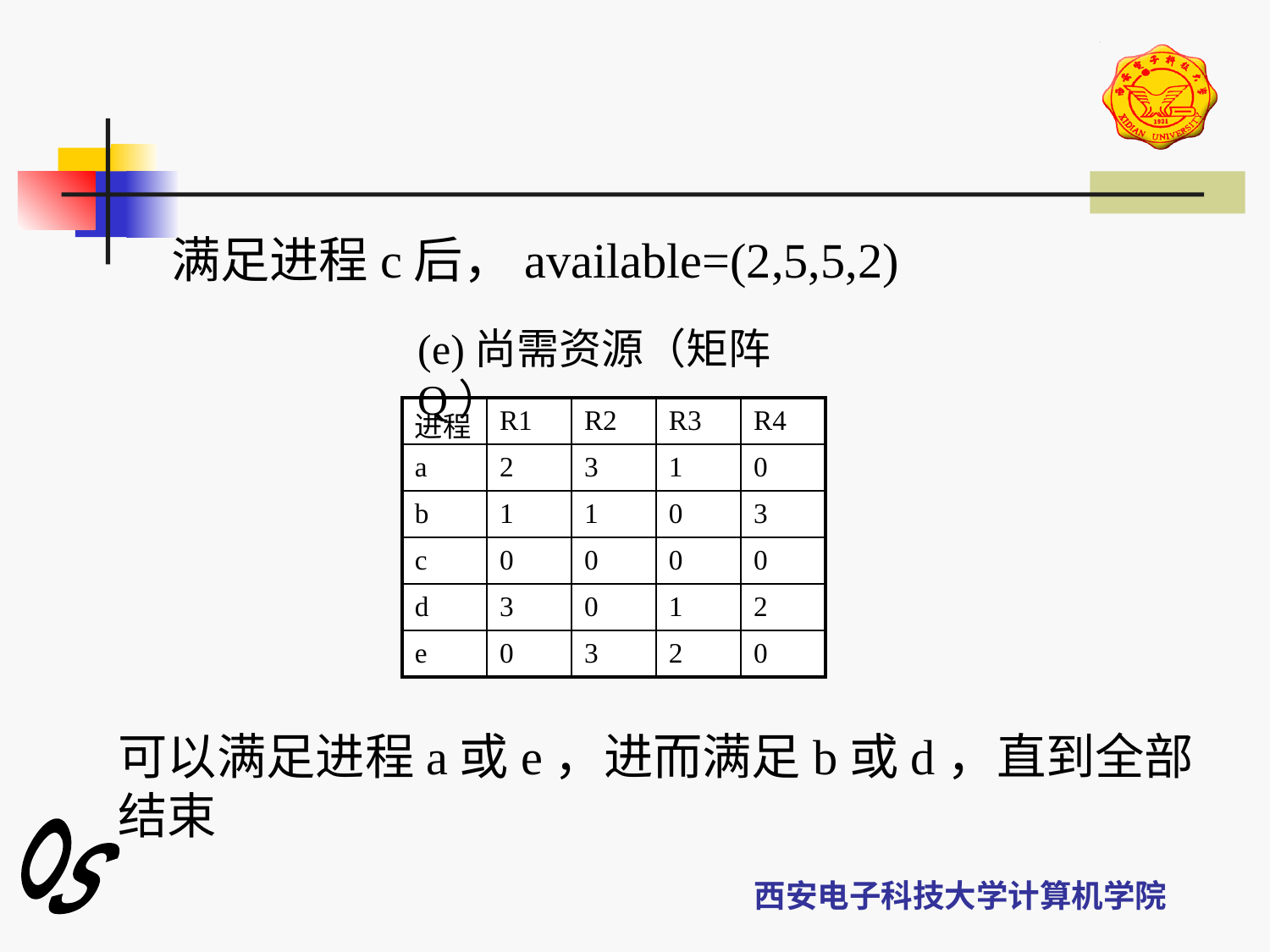

满足进程c后，available=(2,5,5,2)
(e)尚需资源（矩阵Q）
| 进程 | R1 | R2 | R3 | R4 |
| --- | --- | --- | --- | --- |
| a | 2 | 3 | 1 | 0 |
| b | 1 | 1 | 0 | 3 |
| c | 0 | 0 | 0 | 0 |
| d | 3 | 0 | 1 | 2 |
| e | 0 | 3 | 2 | 0 |
可以满足进程a或e，进而满足b或d，直到全部结束
26